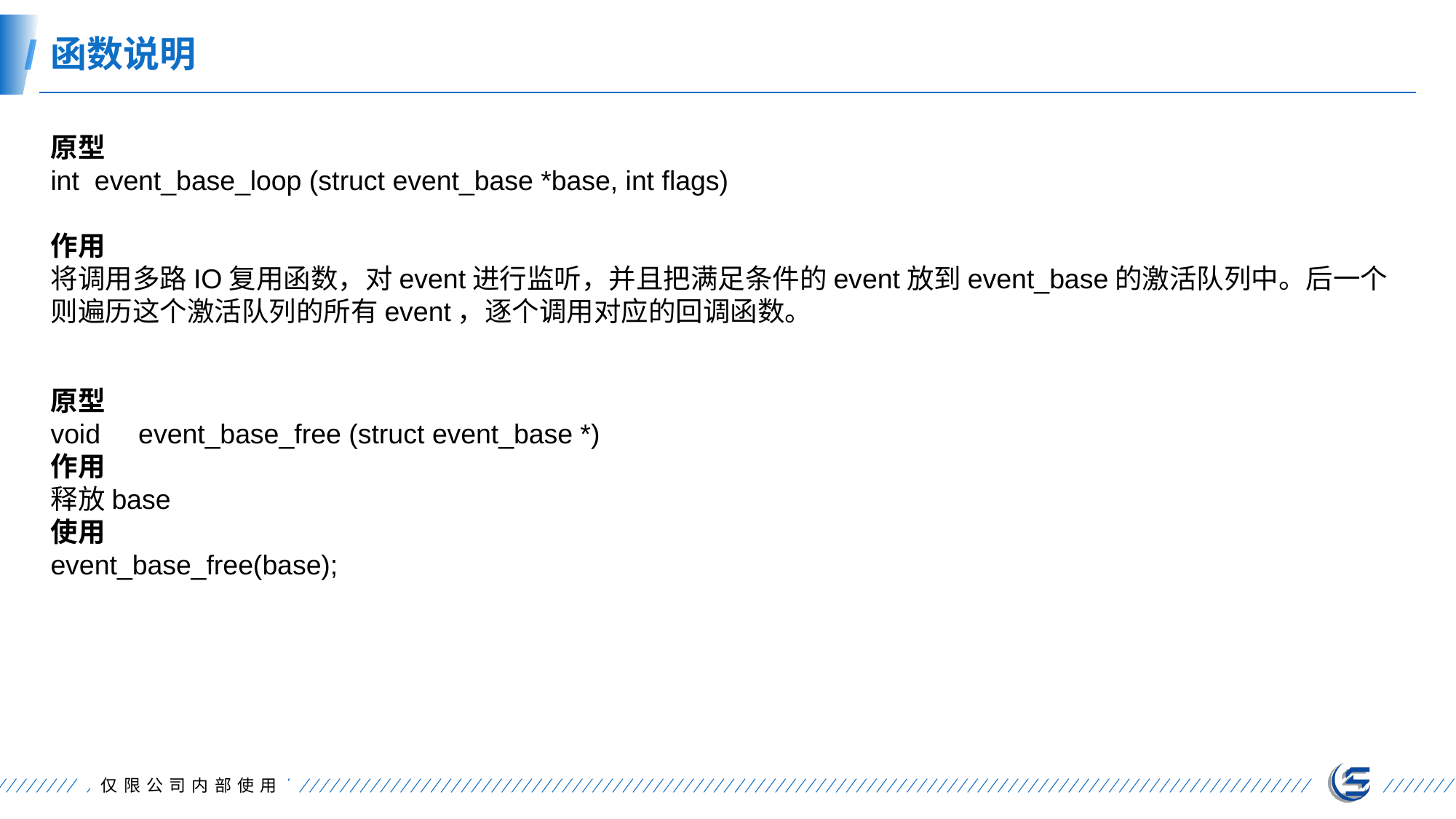

函数说明
原型
int  event_base_loop (struct event_base *base, int flags)

作用
将调用多路IO复用函数，对event进行监听，并且把满足条件的event放到event_base的激活队列中。后一个则遍历这个激活队列的所有event，逐个调用对应的回调函数。

原型
void     event_base_free (struct event_base *)
作用
释放base
使用
event_base_free(base);